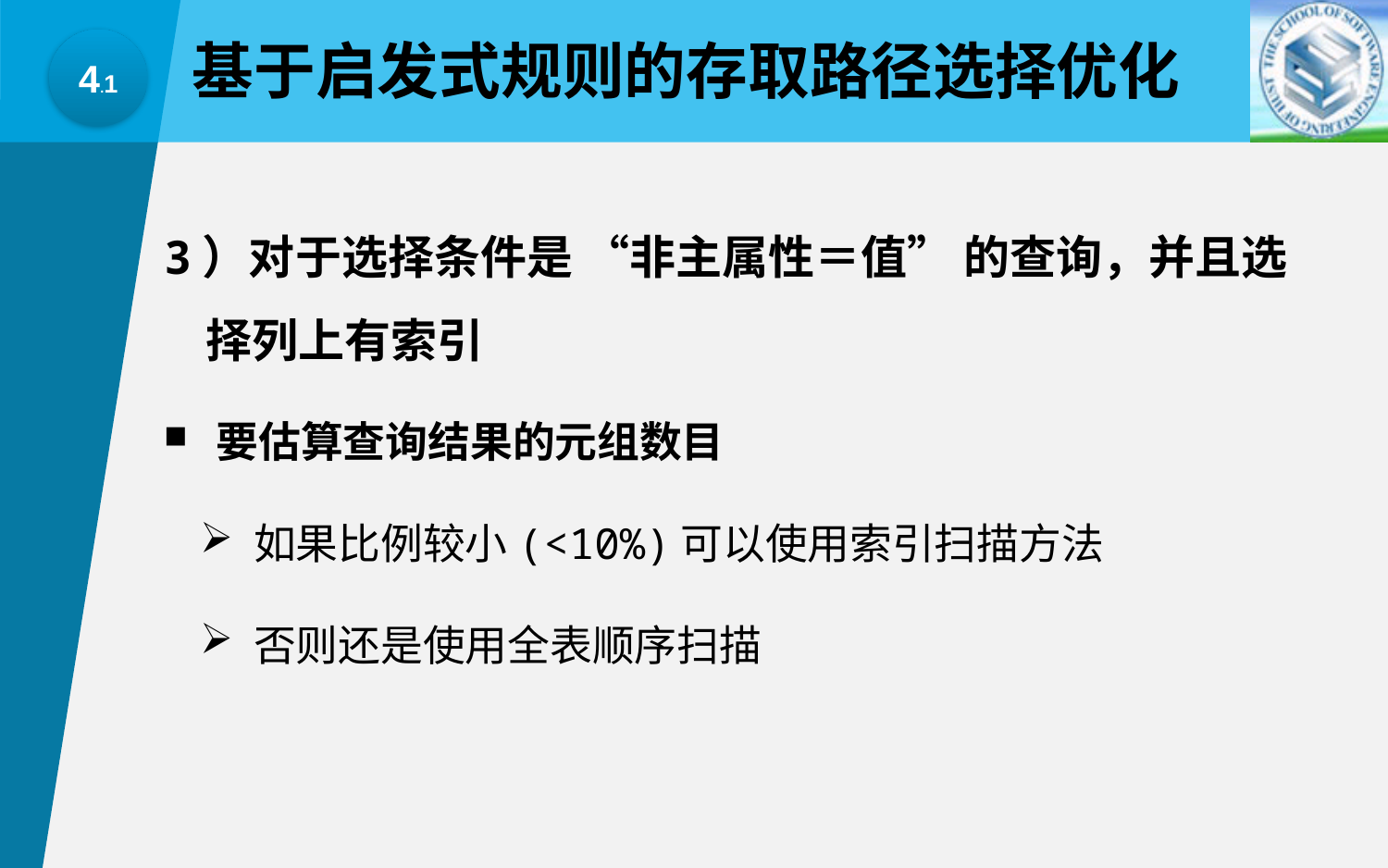

基于启发式规则的存取路径选择优化
4.1
3）对于选择条件是 “非主属性＝值” 的查询，并且选
   择列上有索引
 要估算查询结果的元组数目
 如果比例较小(<10%)可以使用索引扫描方法
 否则还是使用全表顺序扫描